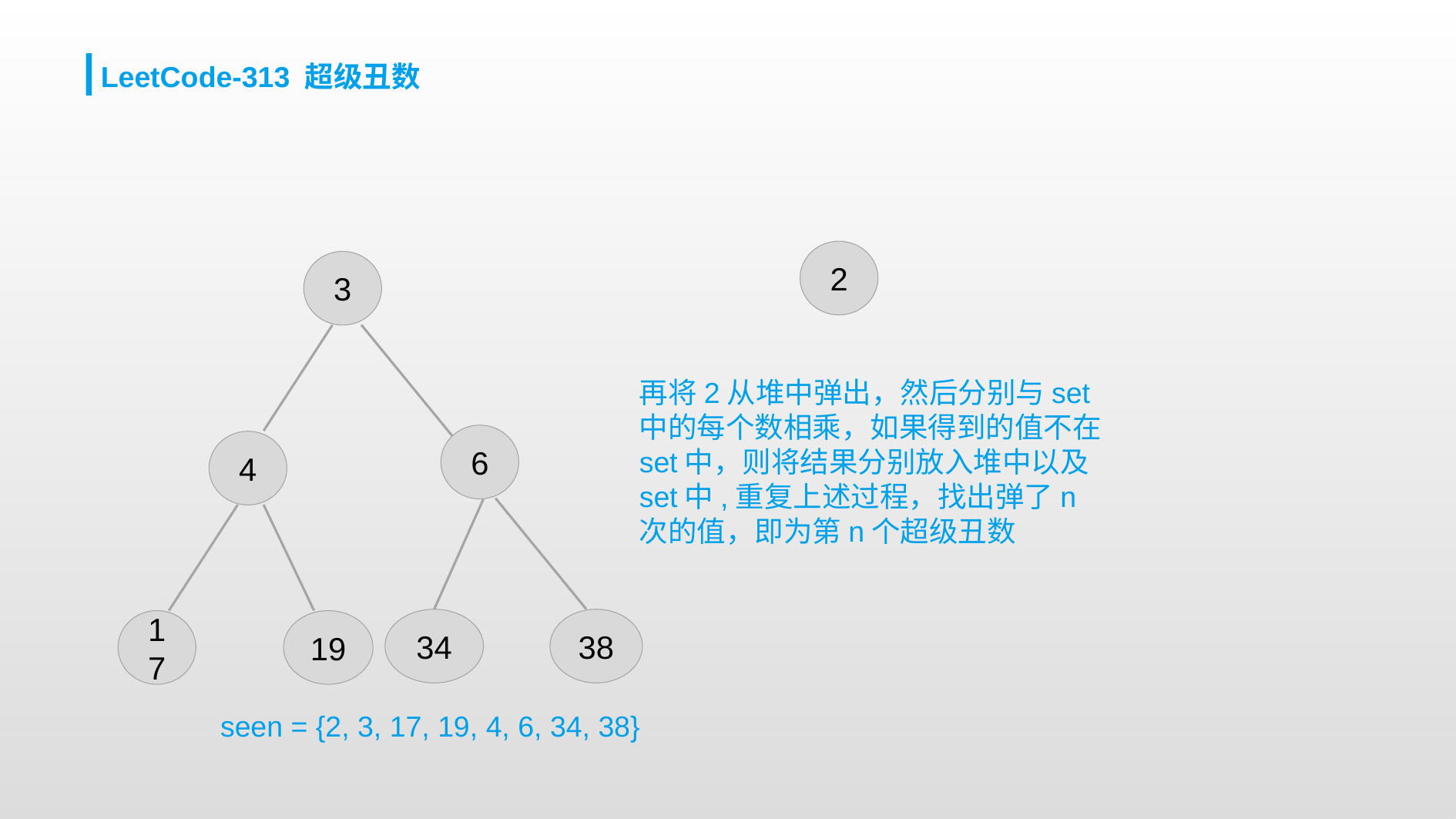

LeetCode-313 超级丑数
2
3
再将2从堆中弹出，然后分别与set中的每个数相乘，如果得到的值不在set中，则将结果分别放入堆中以及set中,重复上述过程，找出弹了n次的值，即为第n个超级丑数
6
4
34
38
19
17
seen = {2, 3, 17, 19, 4, 6, 34, 38}